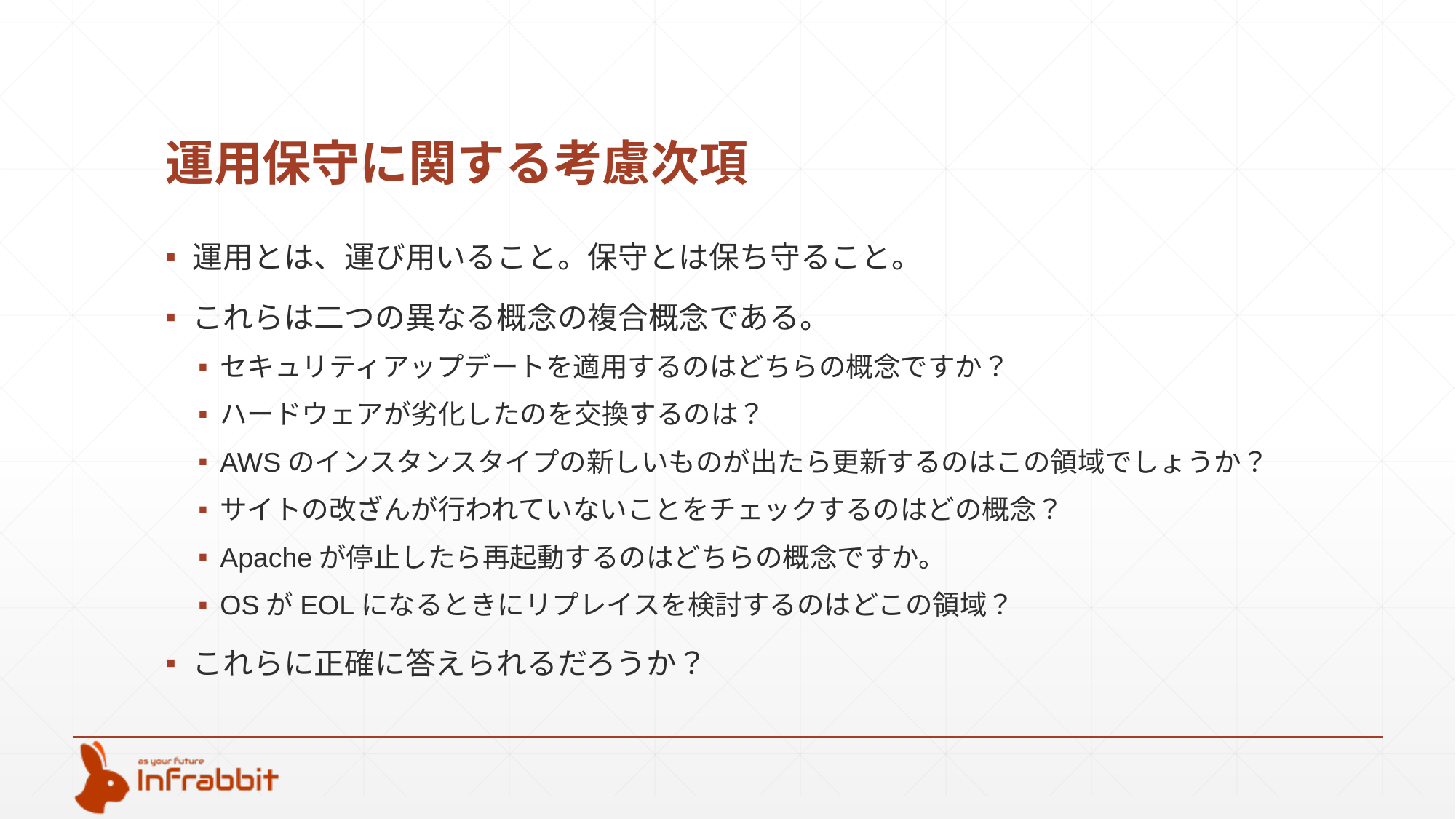

# 運用保守に関する考慮次項
運用とは、運び用いること。保守とは保ち守ること。
これらは二つの異なる概念の複合概念である。
セキュリティアップデートを適用するのはどちらの概念ですか？
ハードウェアが劣化したのを交換するのは？
AWSのインスタンスタイプの新しいものが出たら更新するのはこの領域でしょうか？
サイトの改ざんが行われていないことをチェックするのはどの概念？
Apacheが停止したら再起動するのはどちらの概念ですか。
OSがEOLになるときにリプレイスを検討するのはどこの領域？
これらに正確に答えられるだろうか？